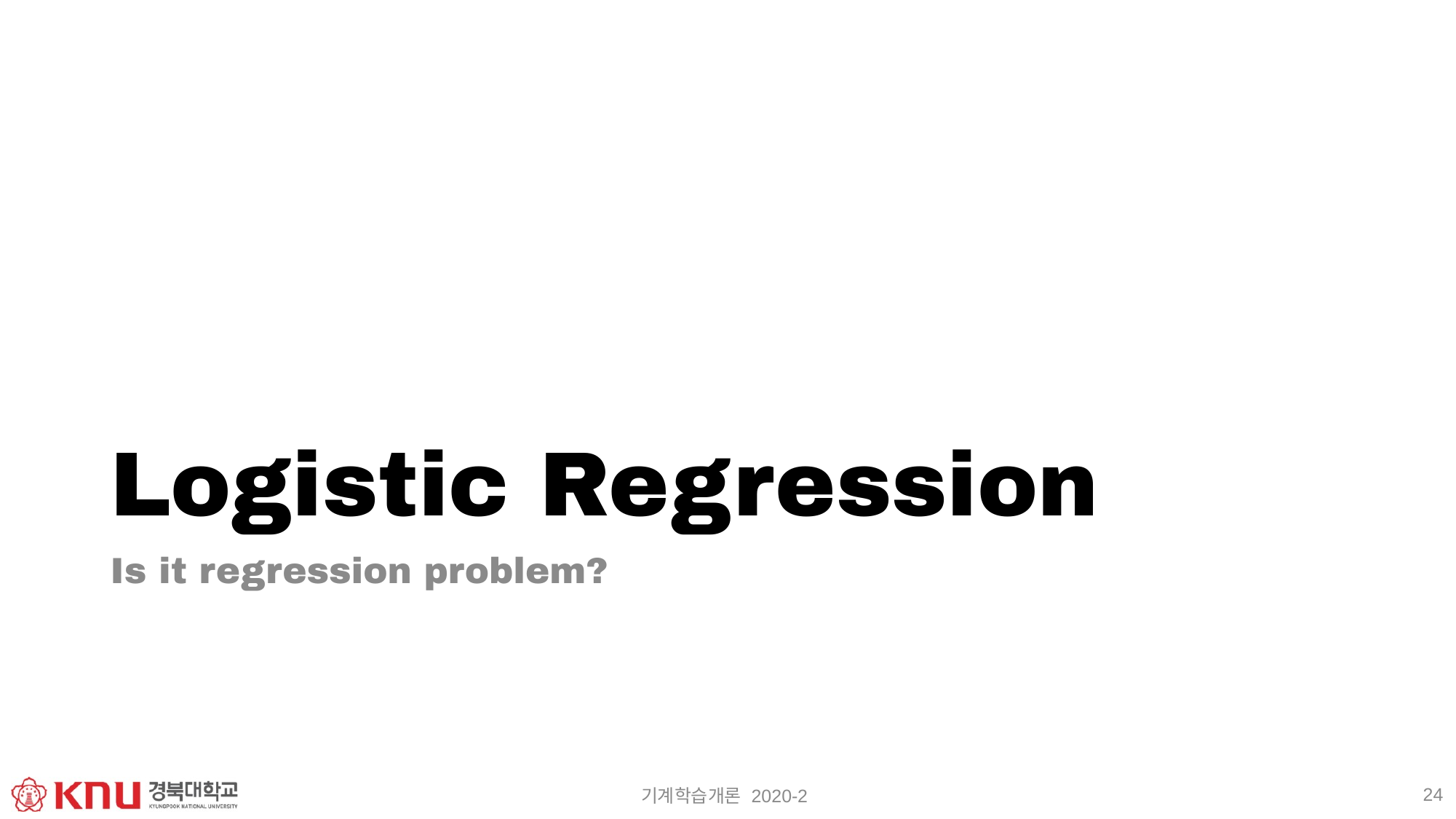

Logistic Regression
Is it regression problem?
24
기계학습개론 2020-2